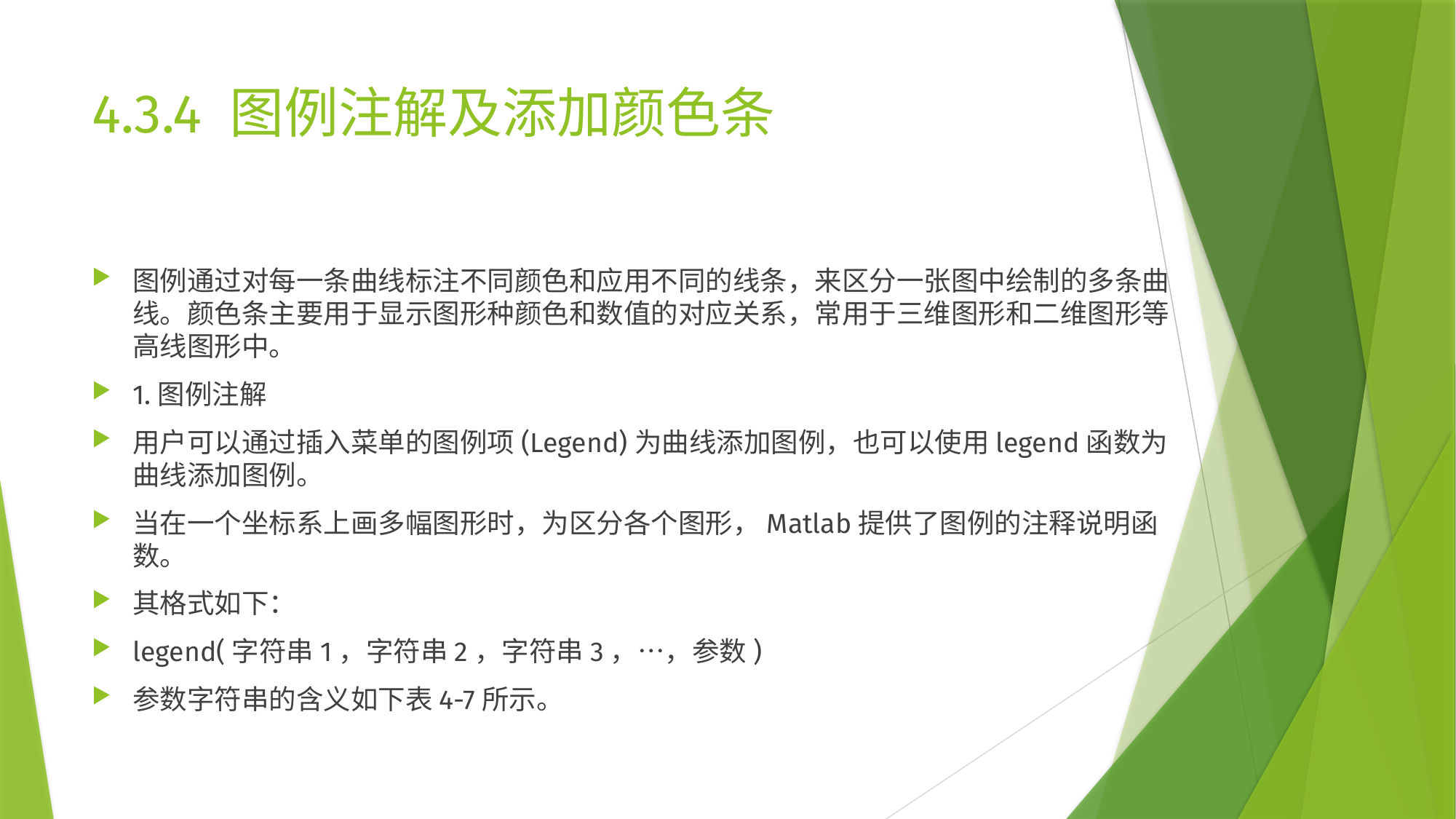

# 4.3.4 图例注解及添加颜色条
图例通过对每一条曲线标注不同颜色和应用不同的线条，来区分一张图中绘制的多条曲线。颜色条主要用于显示图形种颜色和数值的对应关系，常用于三维图形和二维图形等高线图形中。
1.图例注解
用户可以通过插入菜单的图例项(Legend)为曲线添加图例，也可以使用legend函数为曲线添加图例。
当在一个坐标系上画多幅图形时，为区分各个图形，Matlab提供了图例的注释说明函数。
其格式如下：
legend(字符串1，字符串2，字符串3，…，参数)
参数字符串的含义如下表4-7所示。